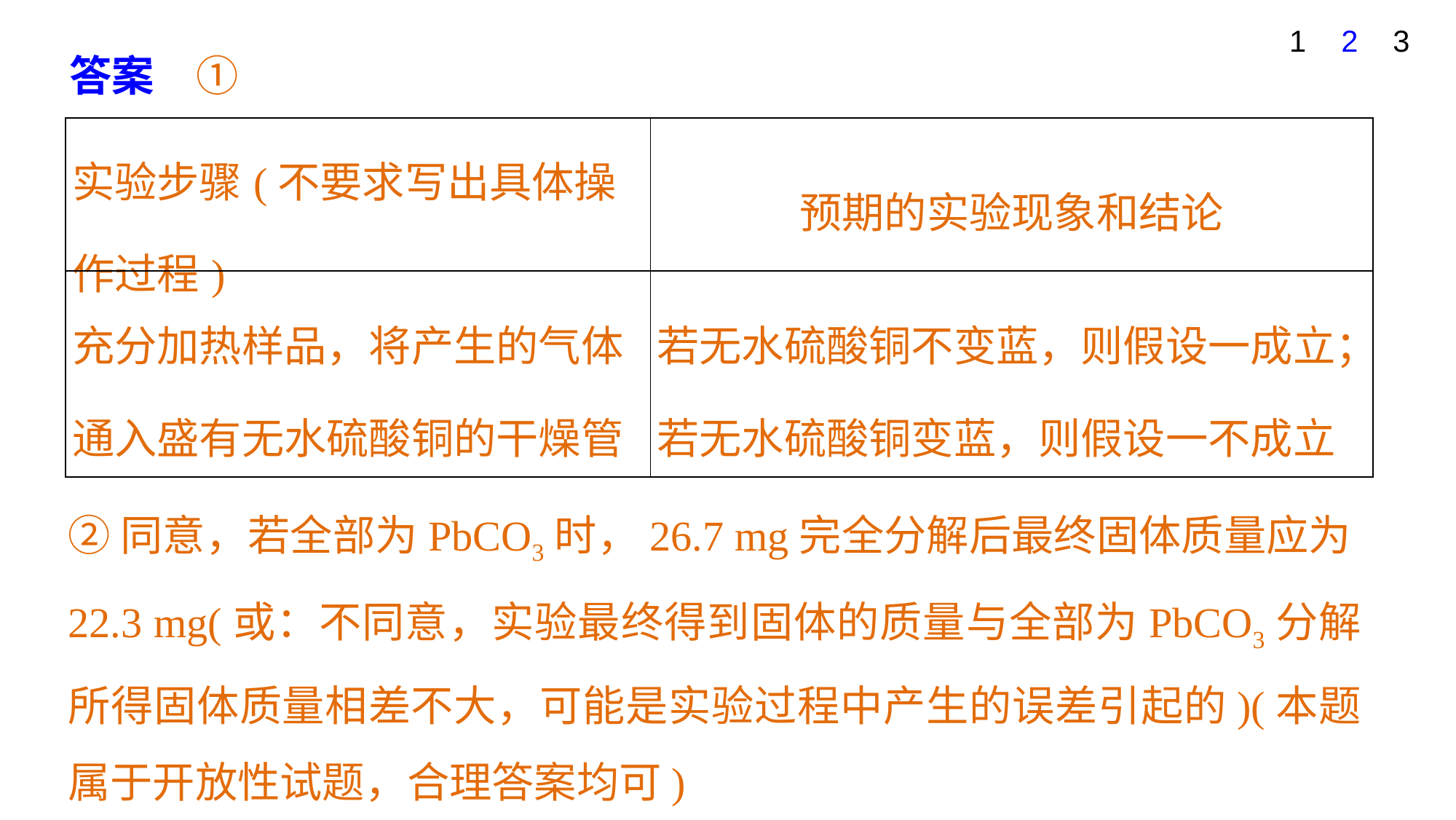

1
2
3
答案　①
| 实验步骤(不要求写出具体操作过程) | 预期的实验现象和结论 |
| --- | --- |
| 充分加热样品，将产生的气体通入盛有无水硫酸铜的干燥管 | 若无水硫酸铜不变蓝，则假设一成立； 若无水硫酸铜变蓝，则假设一不成立 |
②同意，若全部为PbCO3时，26.7 mg完全分解后最终固体质量应为22.3 mg(或：不同意，实验最终得到固体的质量与全部为PbCO3分解所得固体质量相差不大，可能是实验过程中产生的误差引起的)(本题属于开放性试题，合理答案均可)